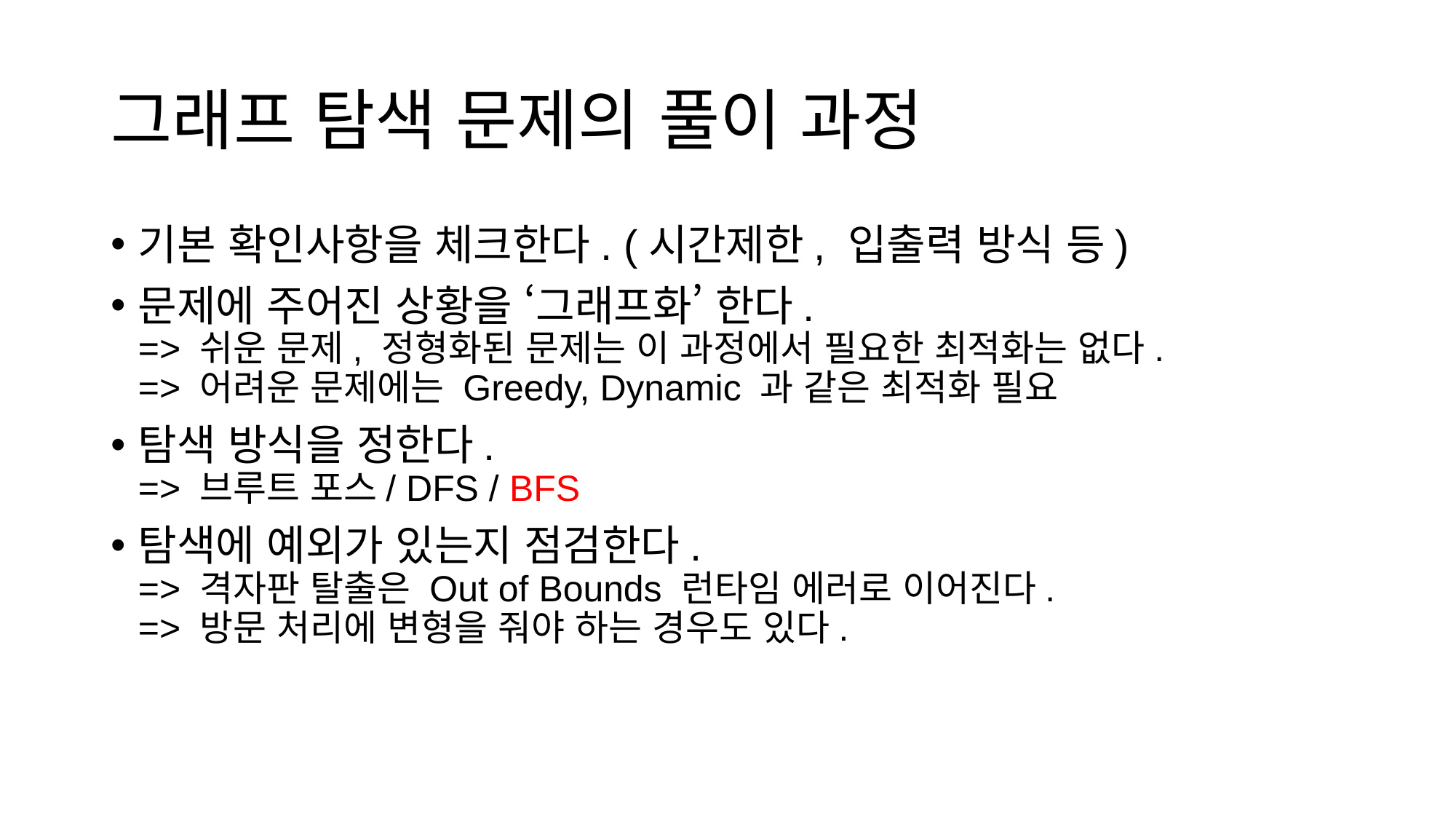

# 그래프 탐색 문제의 풀이 과정
기본 확인사항을 체크한다. (시간제한, 입출력 방식 등)
문제에 주어진 상황을 ‘그래프화’ 한다.
=> 쉬운 문제, 정형화된 문제는 이 과정에서 필요한 최적화는 없다.
=> 어려운 문제에는 Greedy, Dynamic 과 같은 최적화 필요
탐색 방식을 정한다.
=> 브루트 포스/ DFS / BFS
탐색에 예외가 있는지 점검한다.
=> 격자판 탈출은 Out of Bounds 런타임 에러로 이어진다.
=> 방문 처리에 변형을 줘야 하는 경우도 있다.